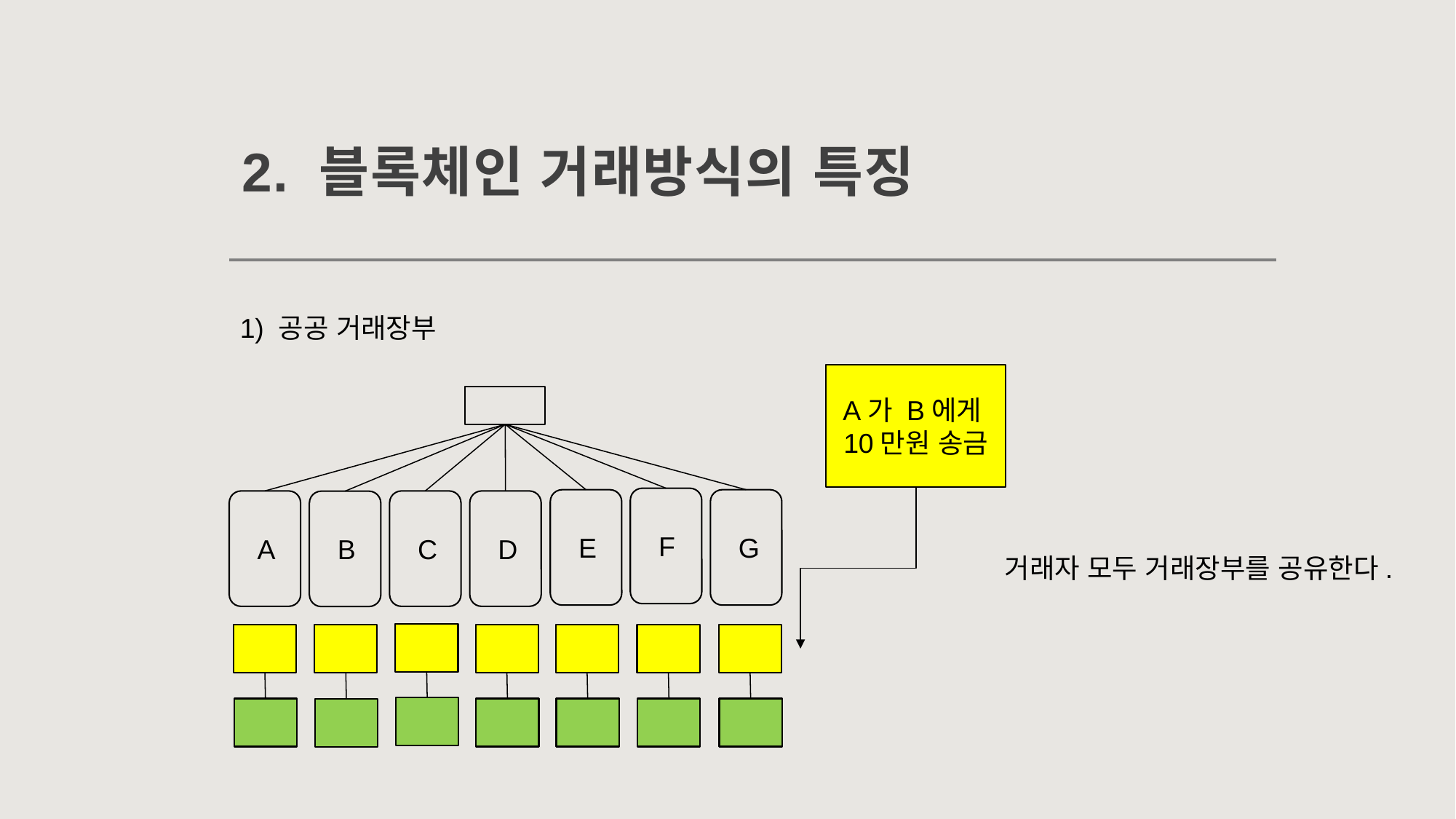

# 2. 블록체인 거래방식의 특징
1) 공공 거래장부
A가 B에게
10만원 송금

F

E

G

A

C

D

B

거래자 모두 거래장부를 공유한다.